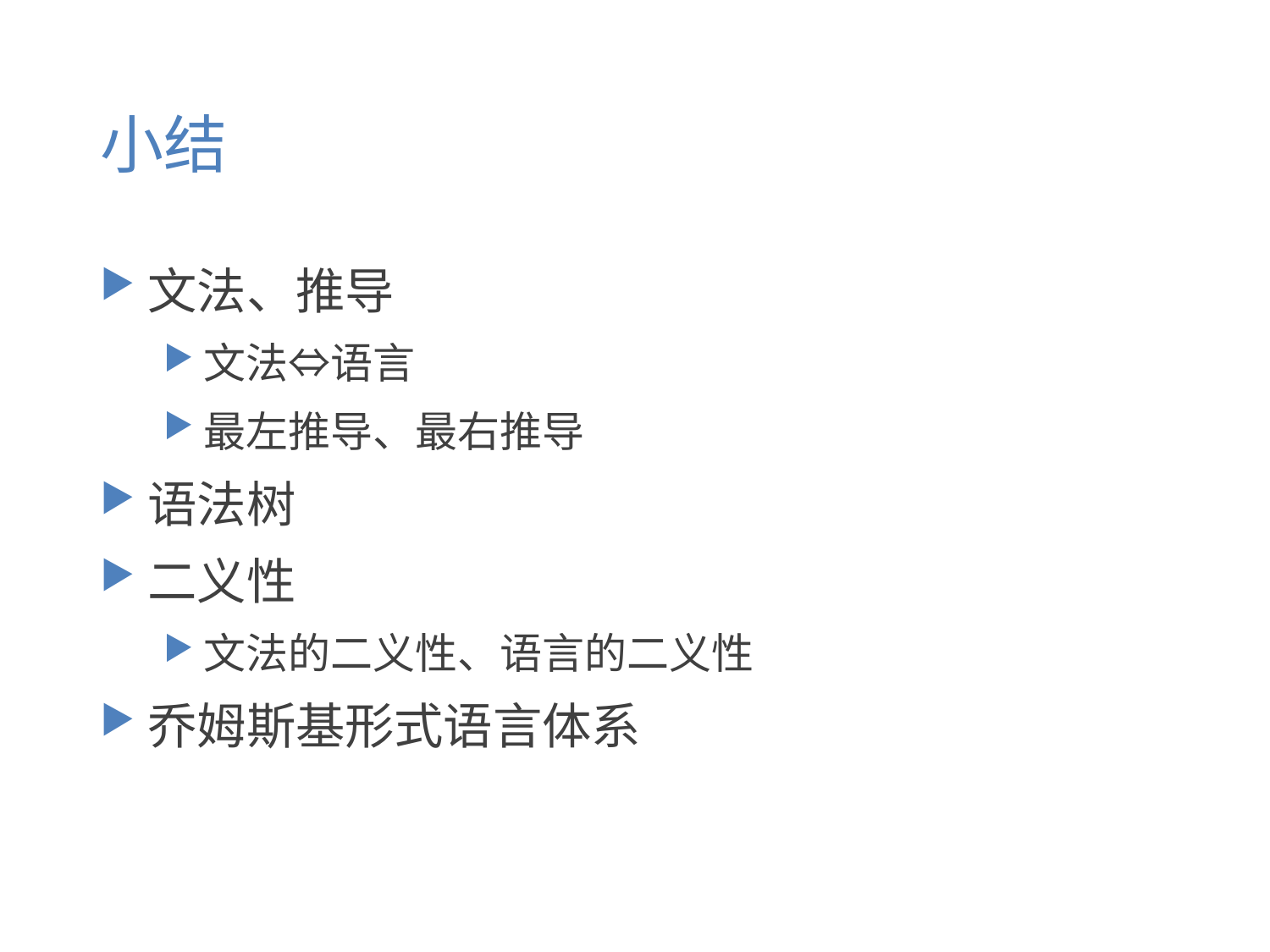

# 小结

文法、推导
文法⇔语言
最左推导、最右推导
语法树
二义性
文法的二义性、语言的二义性
乔姆斯基形式语言体系